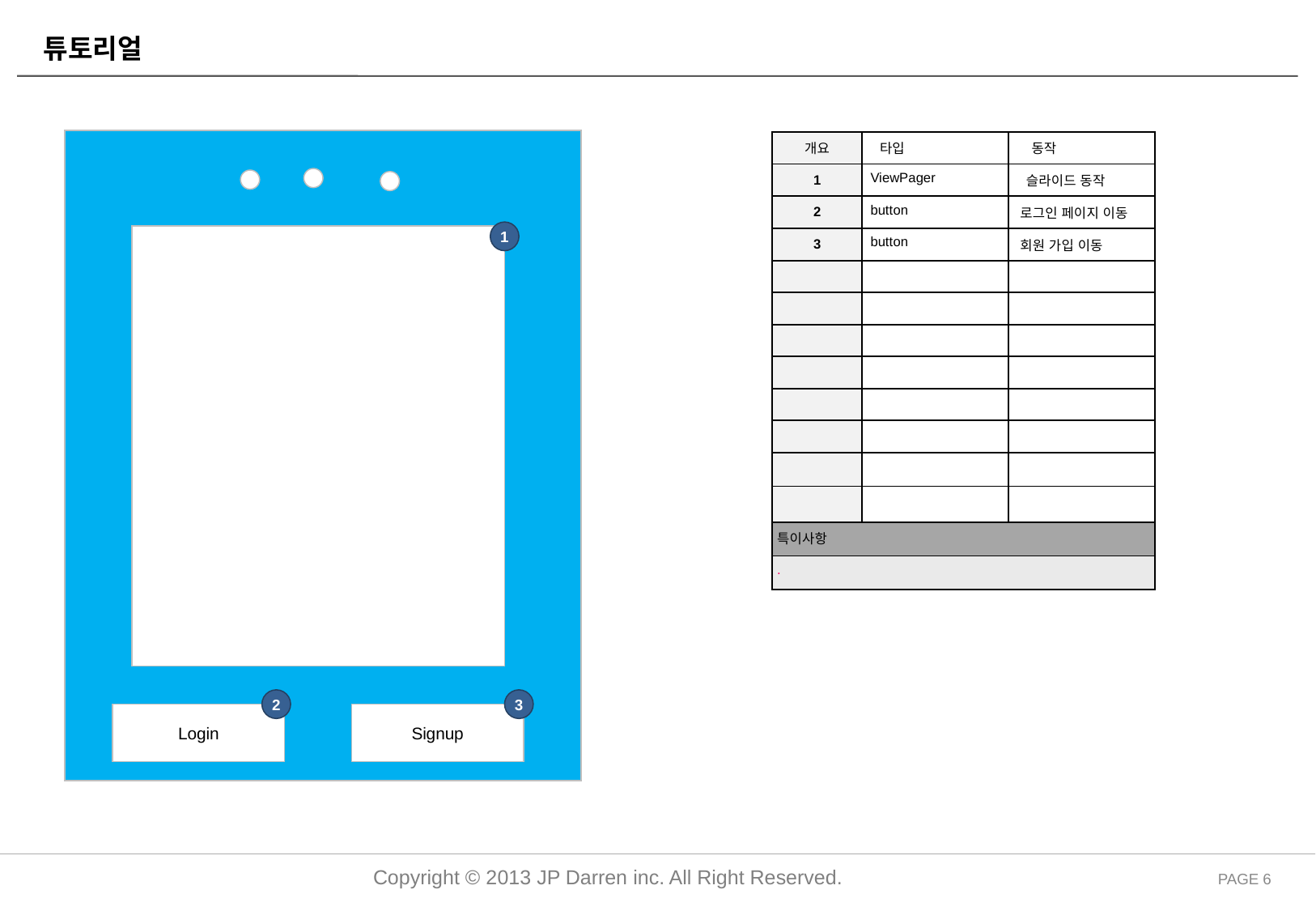

# 튜토리얼

| 개요 | 타입 | 동작 |
| --- | --- | --- |
| 1 | ViewPager | 슬라이드 동작 |
| 2 | button | 로그인 페이지 이동 |
| 3 | button | 회원 가입 이동 |
|  |  |  |
|  |  |  |
|  |  |  |
|  |  |  |
|  |  |  |
|  |  |  |
|  |  |  |
|  |  |  |
| 특이사항 |  |  |
| . |  |  |

1

2
3
Login
Signup
PAGE 6